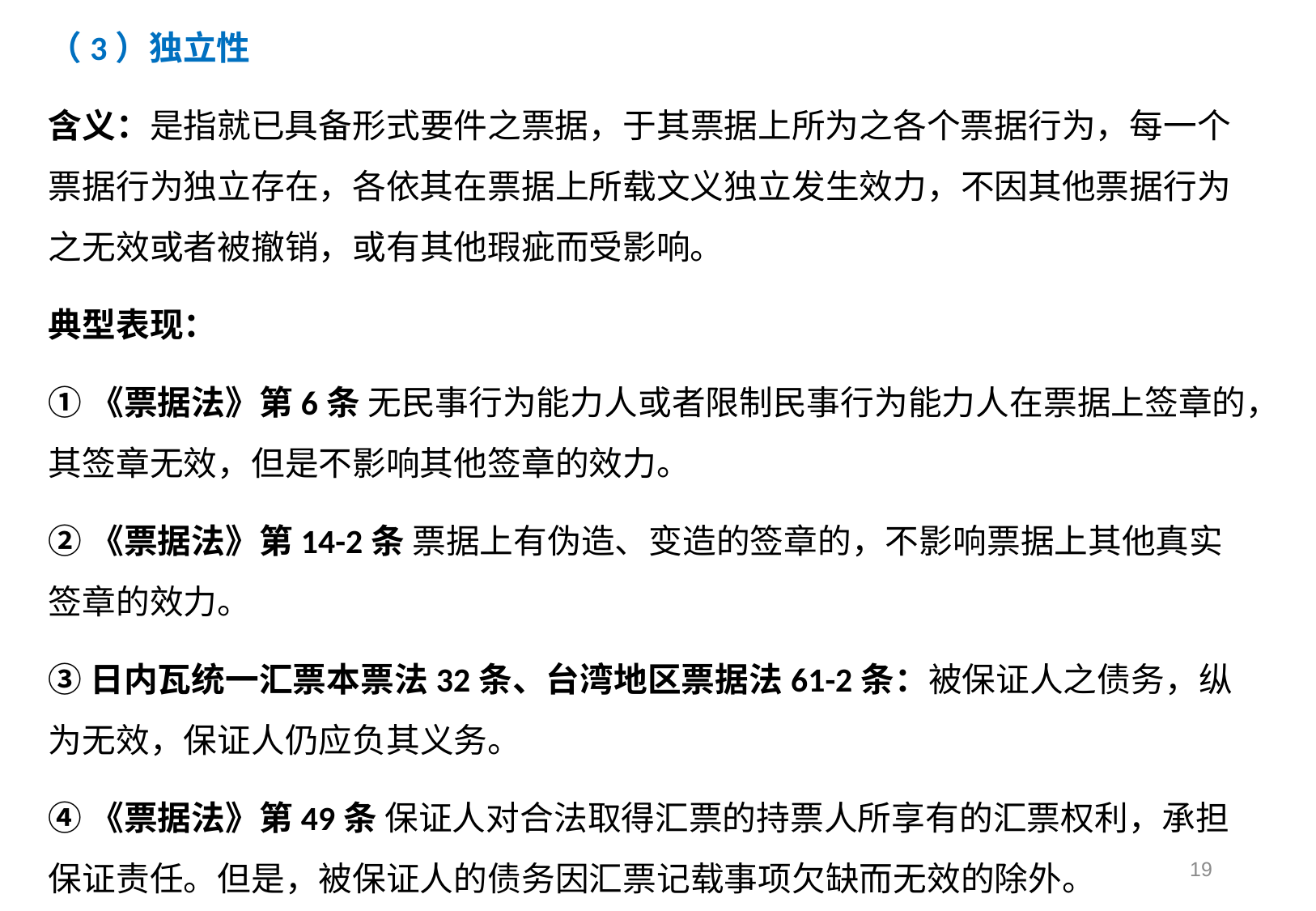

（3）独立性
含义：是指就已具备形式要件之票据，于其票据上所为之各个票据行为，每一个票据行为独立存在，各依其在票据上所载文义独立发生效力，不因其他票据行为之无效或者被撤销，或有其他瑕疵而受影响。
典型表现：
①《票据法》第6条 无民事行为能力人或者限制民事行为能力人在票据上签章的，其签章无效，但是不影响其他签章的效力。
②《票据法》第14-2条 票据上有伪造、变造的签章的，不影响票据上其他真实签章的效力。
③日内瓦统一汇票本票法32条、台湾地区票据法61-2条：被保证人之债务，纵为无效，保证人仍应负其义务。
④《票据法》第49条 保证人对合法取得汇票的持票人所享有的汇票权利，承担保证责任。但是，被保证人的债务因汇票记载事项欠缺而无效的除外。
19